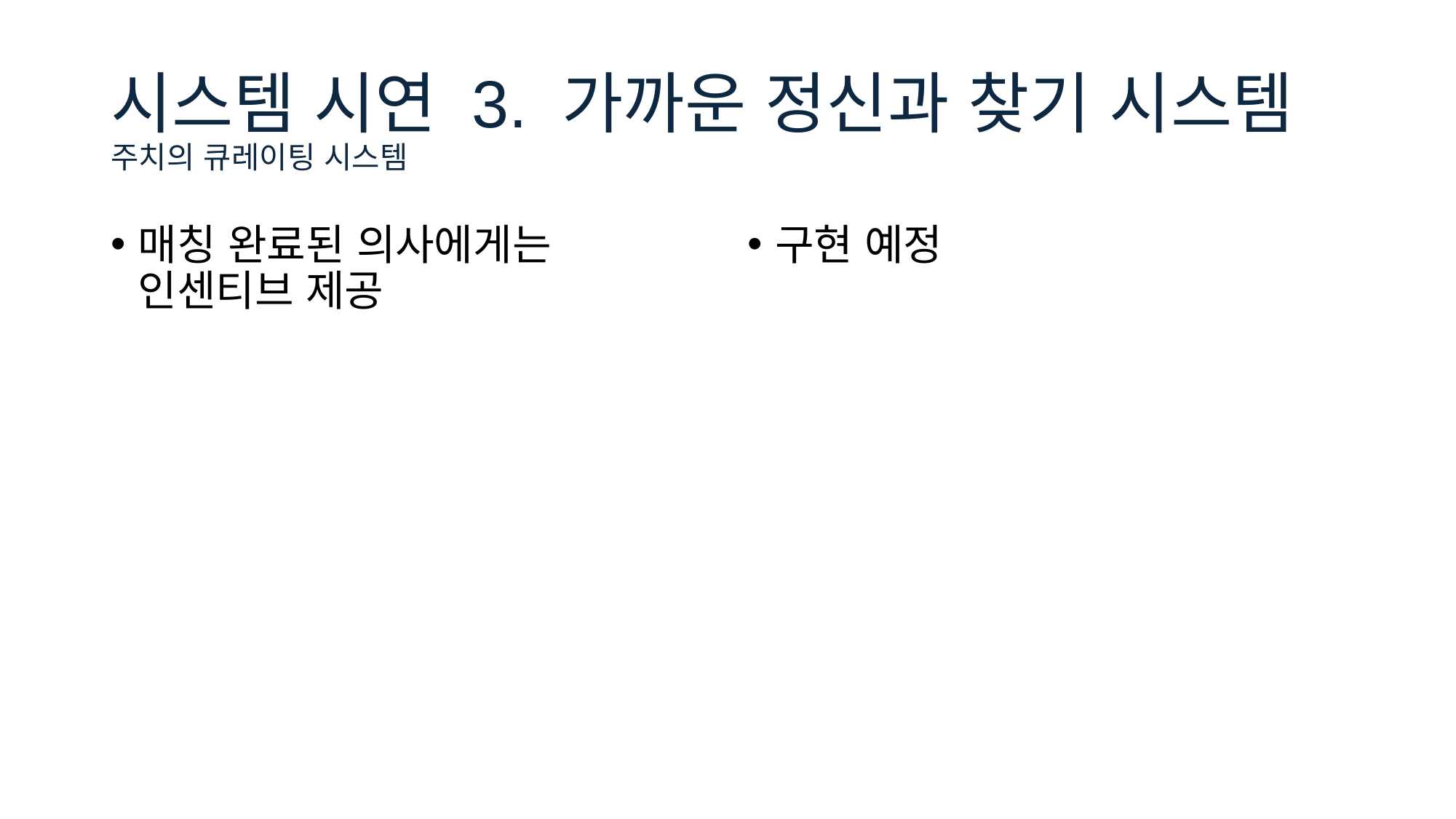

# 시스템 시연 3. 가까운 정신과 찾기 시스템 주치의 큐레이팅 시스템
매칭 완료된 의사에게는 인센티브 제공
구현 예정